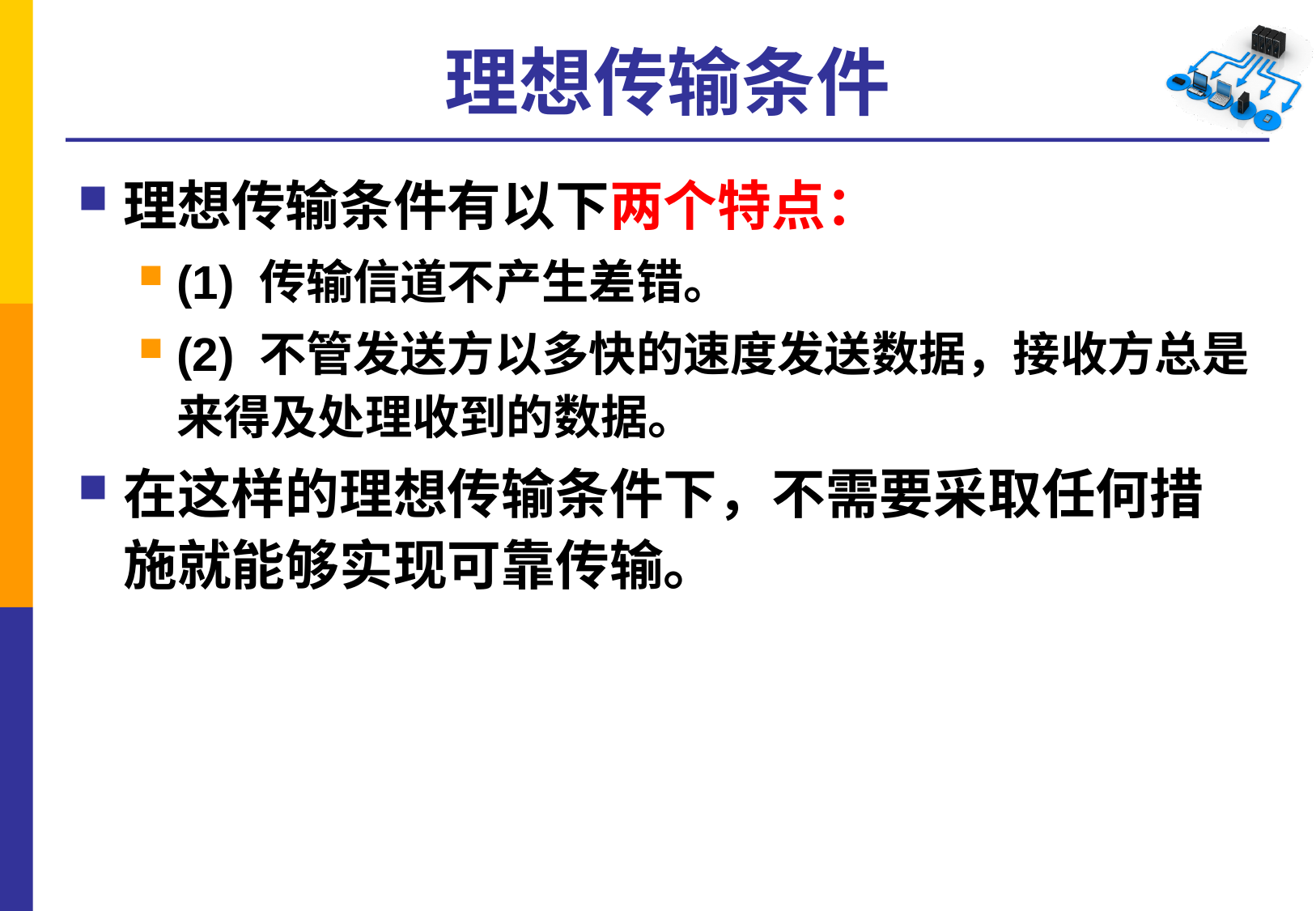

# 理想传输条件
理想传输条件有以下两个特点：
(1) 传输信道不产生差错。
(2) 不管发送方以多快的速度发送数据，接收方总是来得及处理收到的数据。
在这样的理想传输条件下，不需要采取任何措施就能够实现可靠传输。